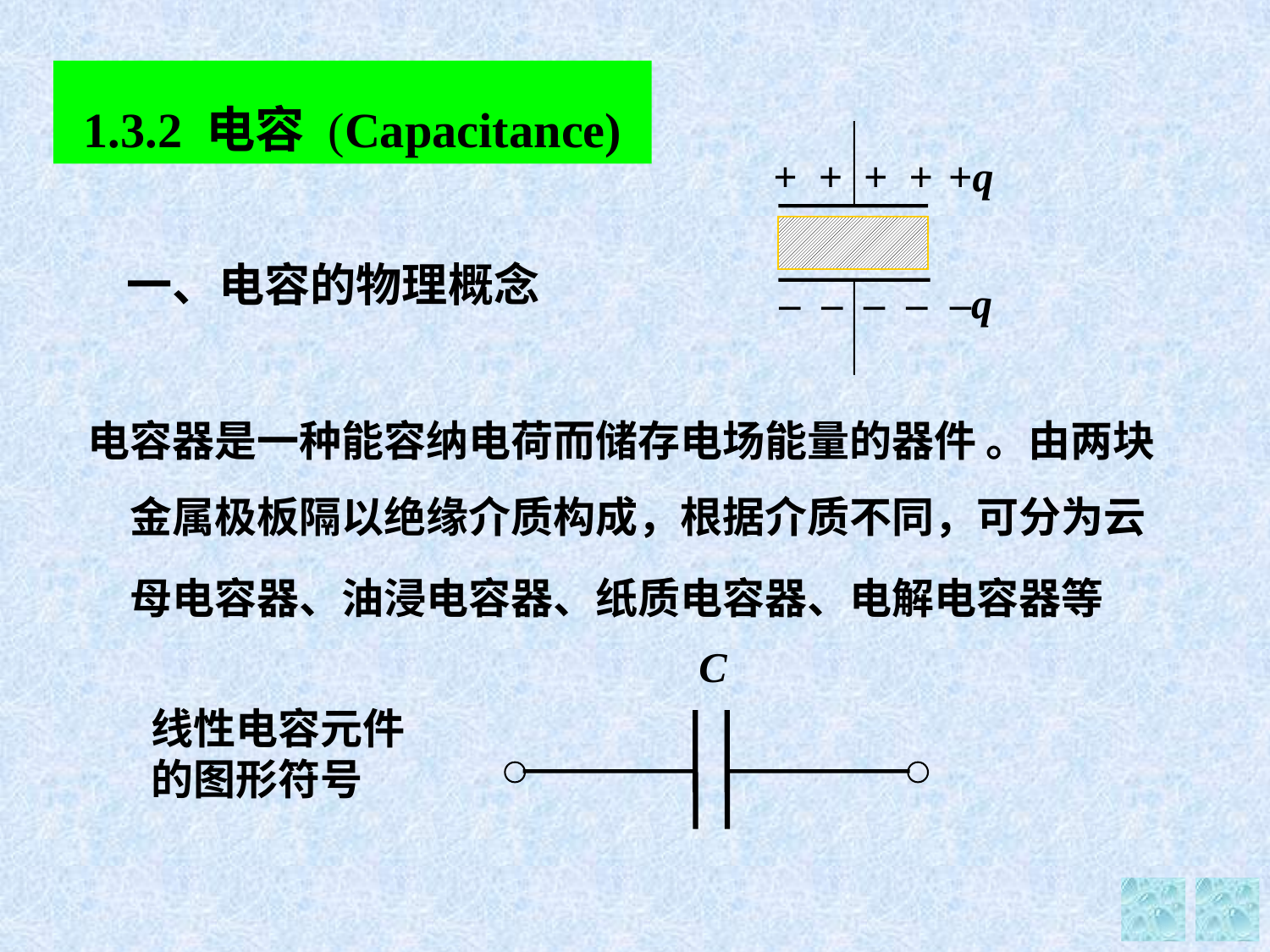

1.3.2 电容 (Capacitance)

+  +  +  +
+q

–  –  –  –
–q

一、电容的物理概念
    电容器是一种能容纳电荷而储存电场能量的器件 。由两块金属极板隔以绝缘介质构成，根据介质不同，可分为云母电容器、油浸电容器、纸质电容器、电解电容器等
C

线性电容元件的图形符号